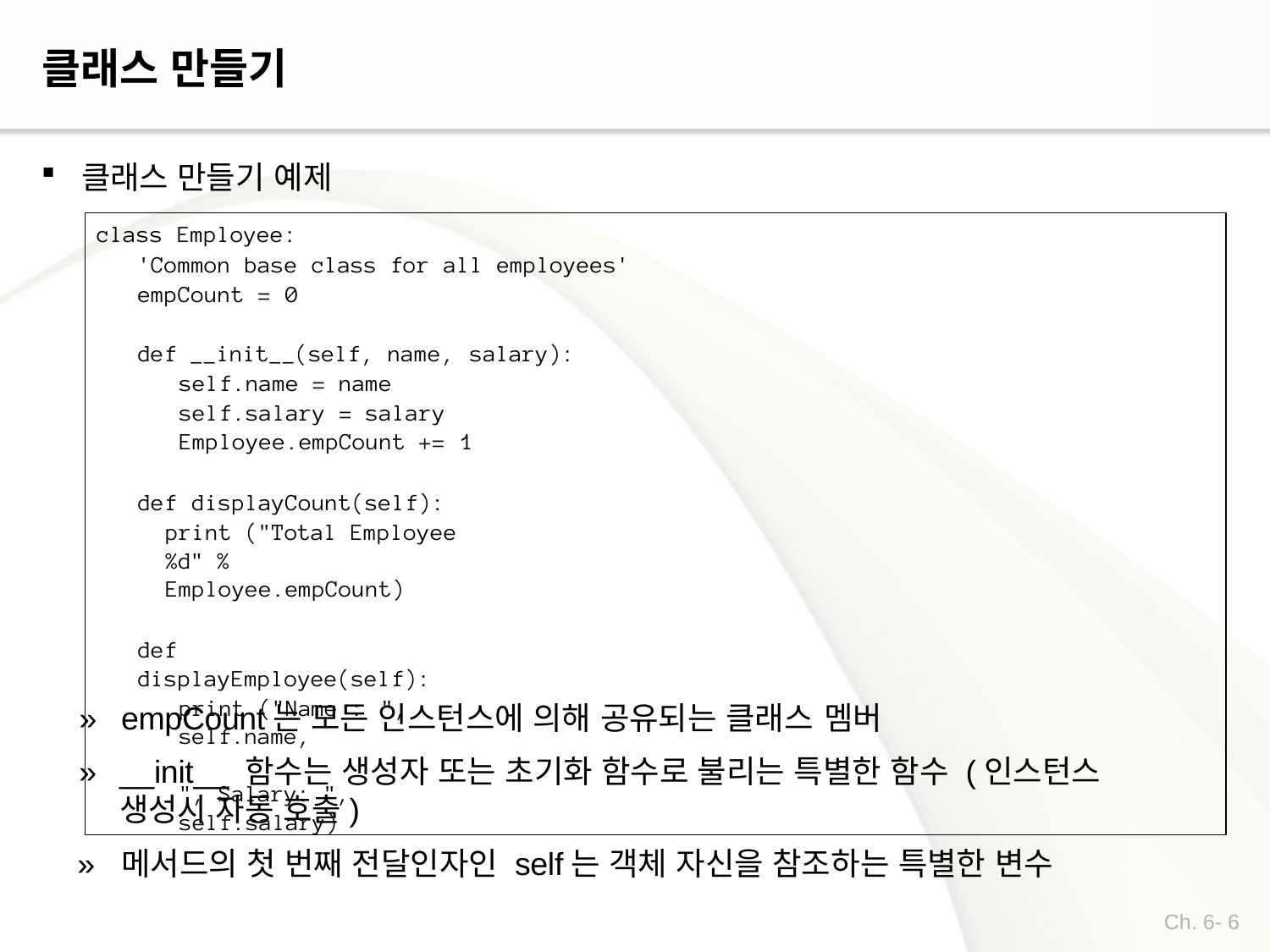

# 클래스 만들기
클래스 만들기 예제
class Employee:
'Common base class for all employees'  empCount = 0

def __init__(self, name, salary):
self.name = name  self.salary = salary  Employee.empCount += 1

def displayCount(self):
print ("Total Employee %d" % Employee.empCount)

def displayEmployee(self):
print ("Name : ", self.name,	", Salary: ", self.salary)
»	empCount는 모든 인스턴스에 의해 공유되는 클래스 멤버
»	__init__ 함수는 생성자 또는 초기화 함수로 불리는 특별한 함수 (인스턴스  생성시 자동 호출)
»	메서드의 첫 번째 전달인자인 self는 객체 자신을 참조하는 특별한 변수
Ch. 6- 6